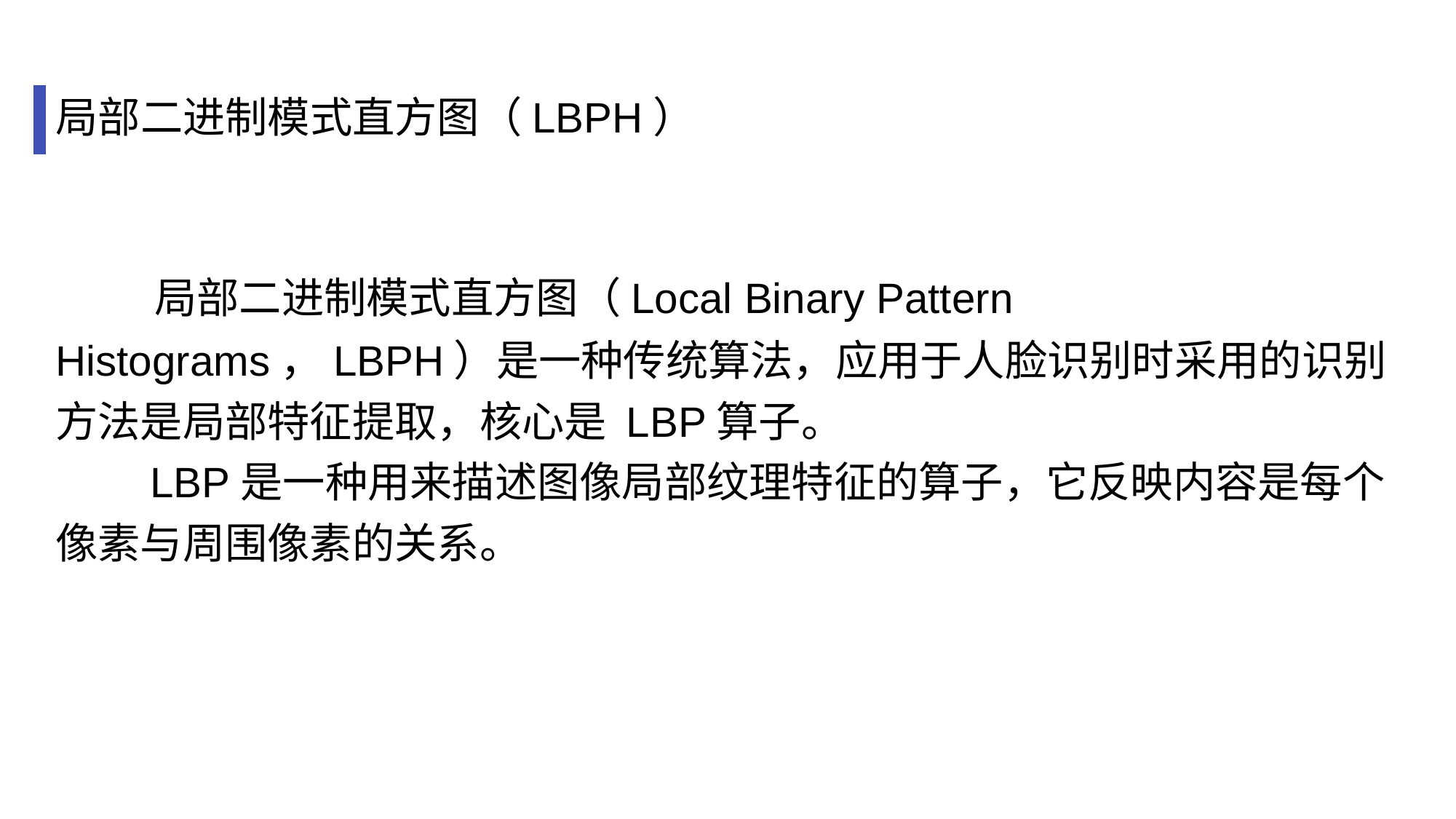

局部二进制模式直方图（LBPH）

        局部二进制模式直方图（Local Binary Pattern Histograms，LBPH）是一种传统算法，应用于人脸识别时采用的识别方法是局部特征提取，核心是 LBP算子。
        LBP是一种用来描述图像局部纹理特征的算子，它反映内容是每个像素与周围像素的关系。